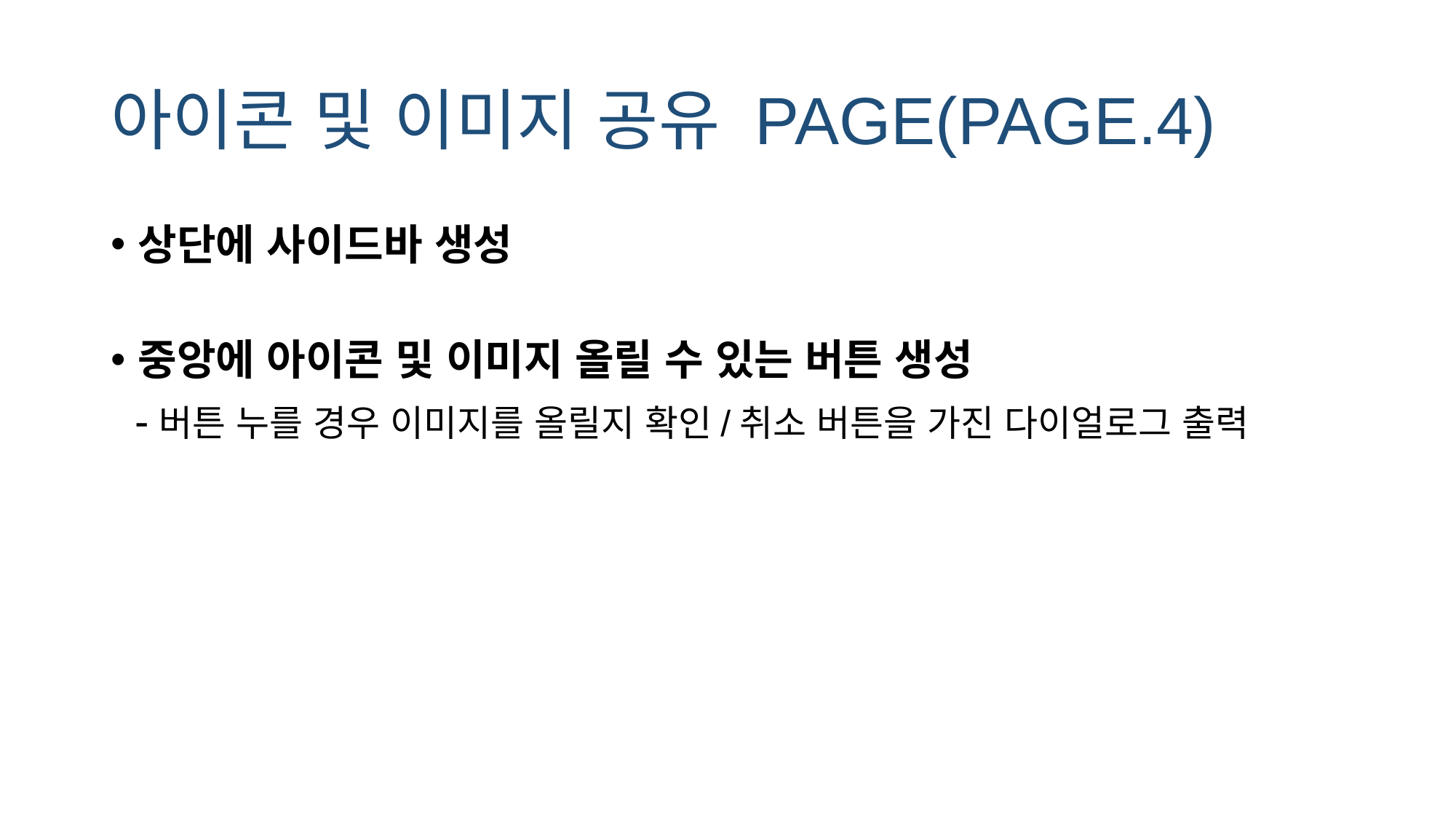

# 아이콘 및 이미지 공유 PAGE(PAGE.4)
상단에 사이드바 생성

중앙에 아이콘 및 이미지 올릴 수 있는 버튼 생성
  -버튼 누를 경우 이미지를 올릴지 확인/취소 버튼을 가진 다이얼로그 출력